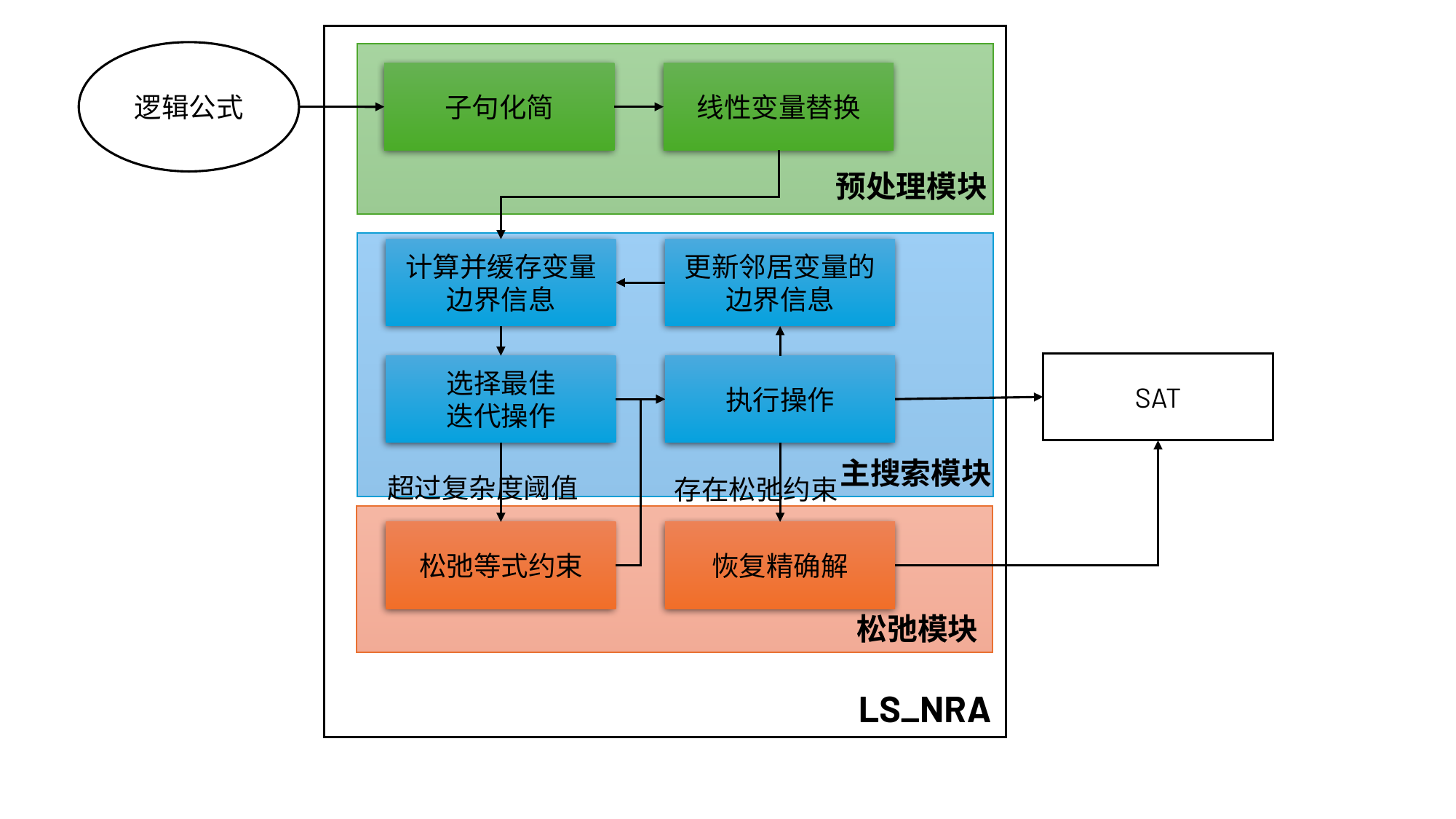

逻辑公式

子句化简
线性变量替换
预处理模块

计算并缓存变量边界信息
更新邻居变量的边界信息
SAT
选择最佳
迭代操作
执行操作
主搜索模块
超过复杂度阈值
存在松弛约束

恢复精确解
松弛等式约束
松弛模块
LS_NRA